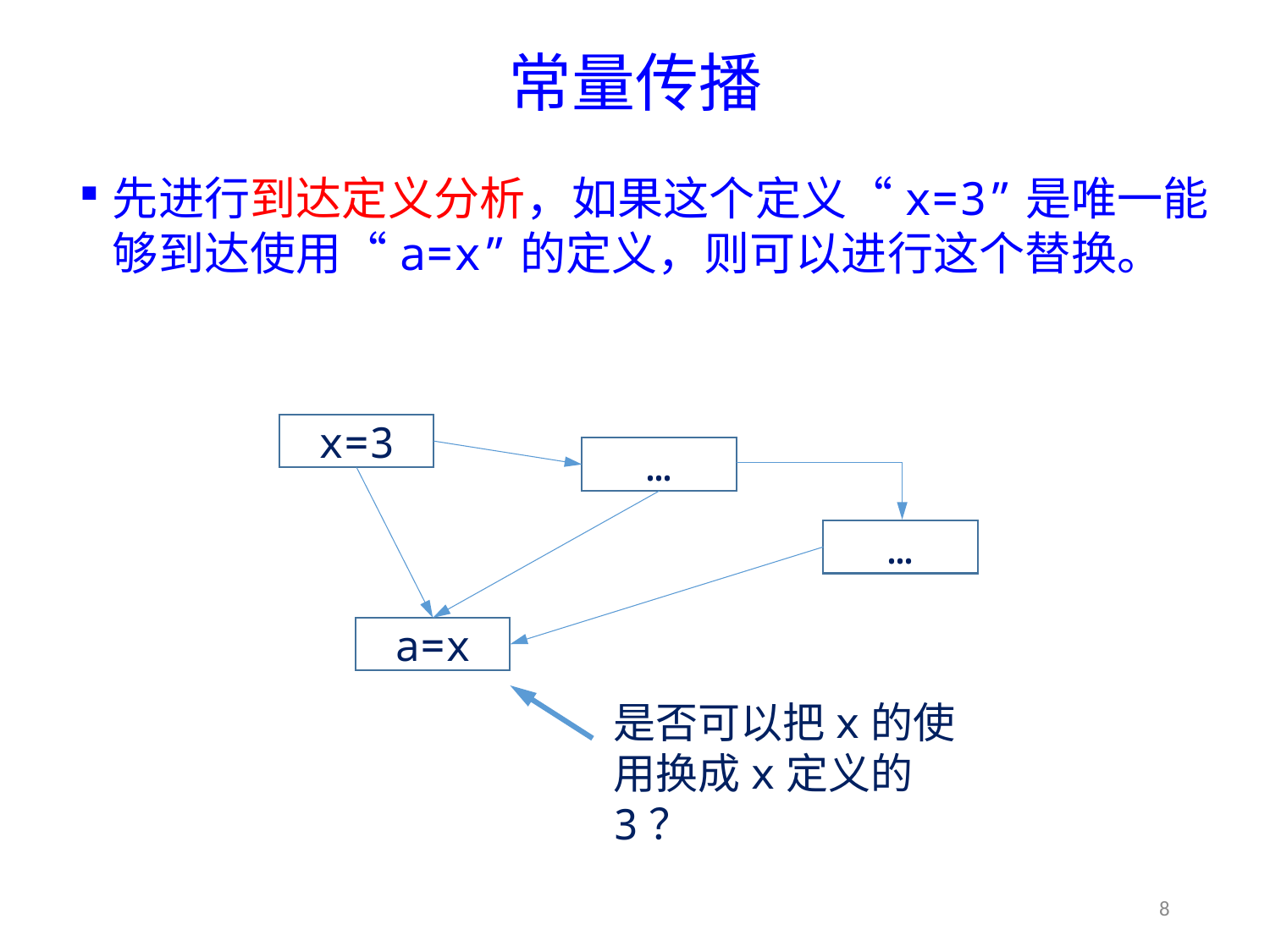

# 常量传播
先进行到达定义分析，如果这个定义“x=3”是唯一能够到达使用“a=x”的定义，则可以进行这个替换。
x=3
…
…
a=x
是否可以把x的使用换成x定义的3？

8